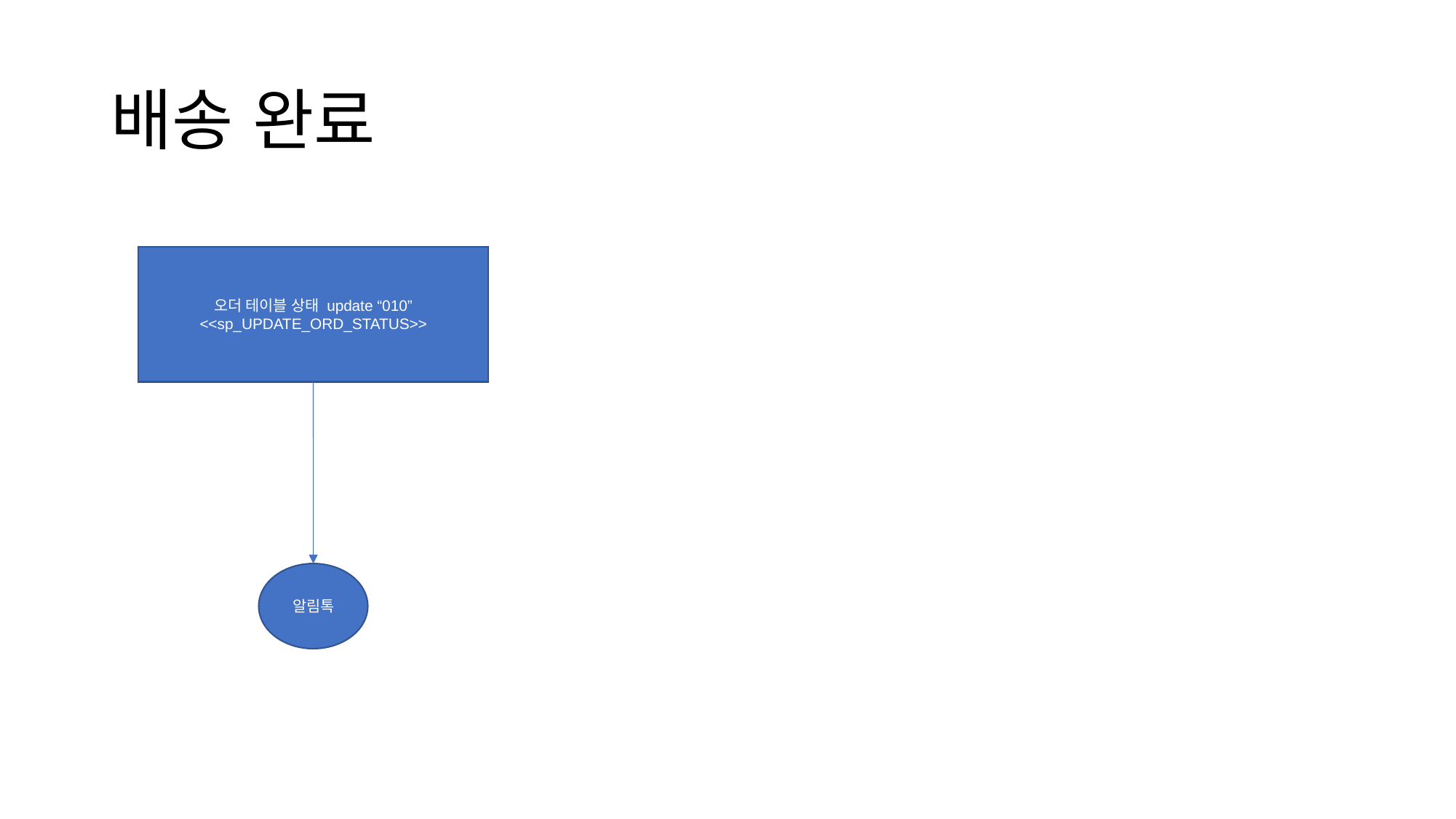

# 배송 완료
오더 테이블 상태 update “010”
<<sp_UPDATE_ORD_STATUS>>
알림톡